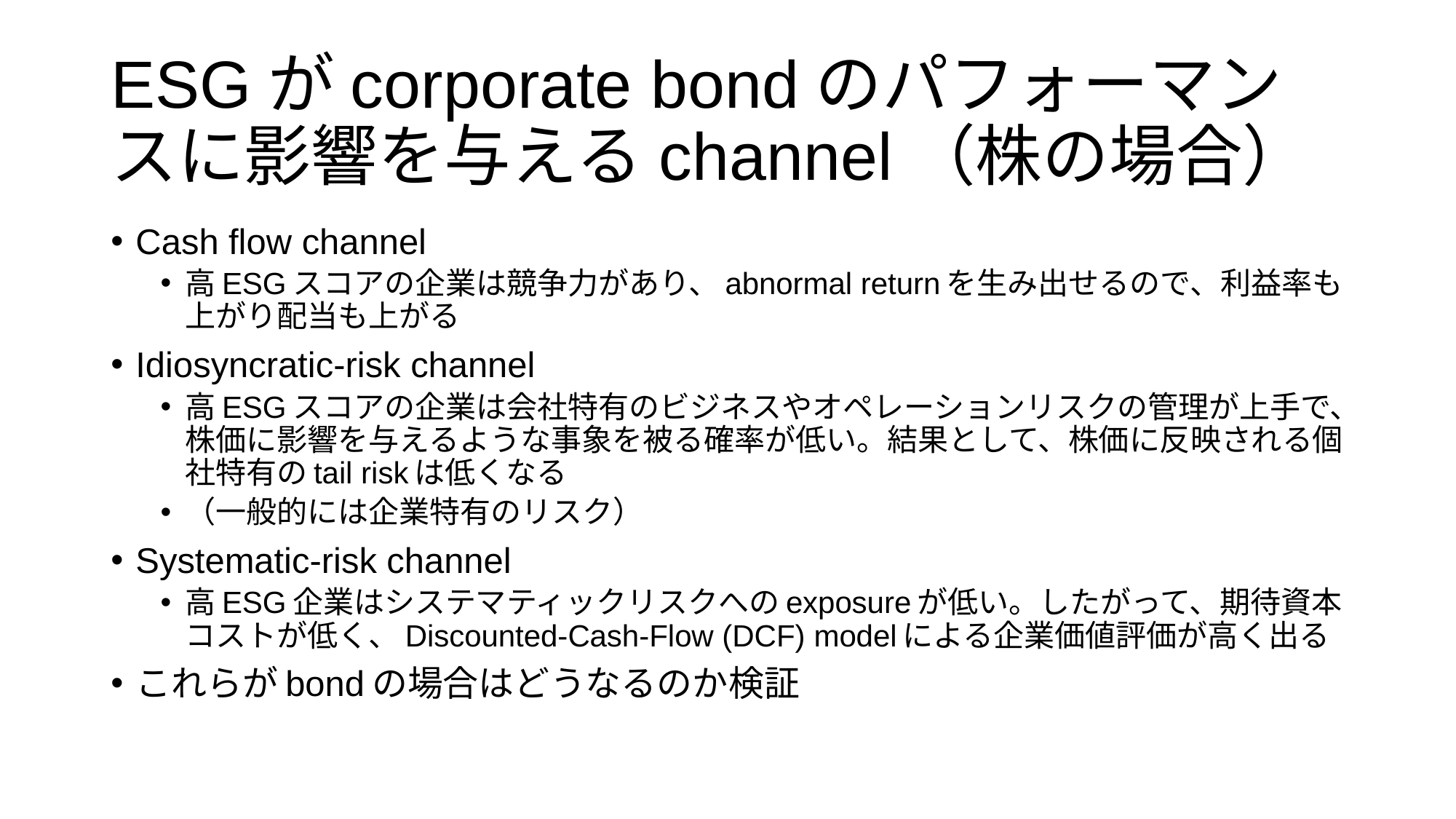

# ESGがcorporate bondのパフォーマンスに影響を与えるchannel（株の場合）
Cash flow channel
高ESGスコアの企業は競争力があり、abnormal returnを生み出せるので、利益率も上がり配当も上がる
Idiosyncratic-risk channel
高ESGスコアの企業は会社特有のビジネスやオペレーションリスクの管理が上手で、株価に影響を与えるような事象を被る確率が低い。結果として、株価に反映される個社特有のtail riskは低くなる
（一般的には企業特有のリスク）
Systematic-risk channel
高ESG企業はシステマティックリスクへのexposureが低い。したがって、期待資本コストが低く、Discounted-Cash-Flow (DCF) modelによる企業価値評価が高く出る
これらがbondの場合はどうなるのか検証